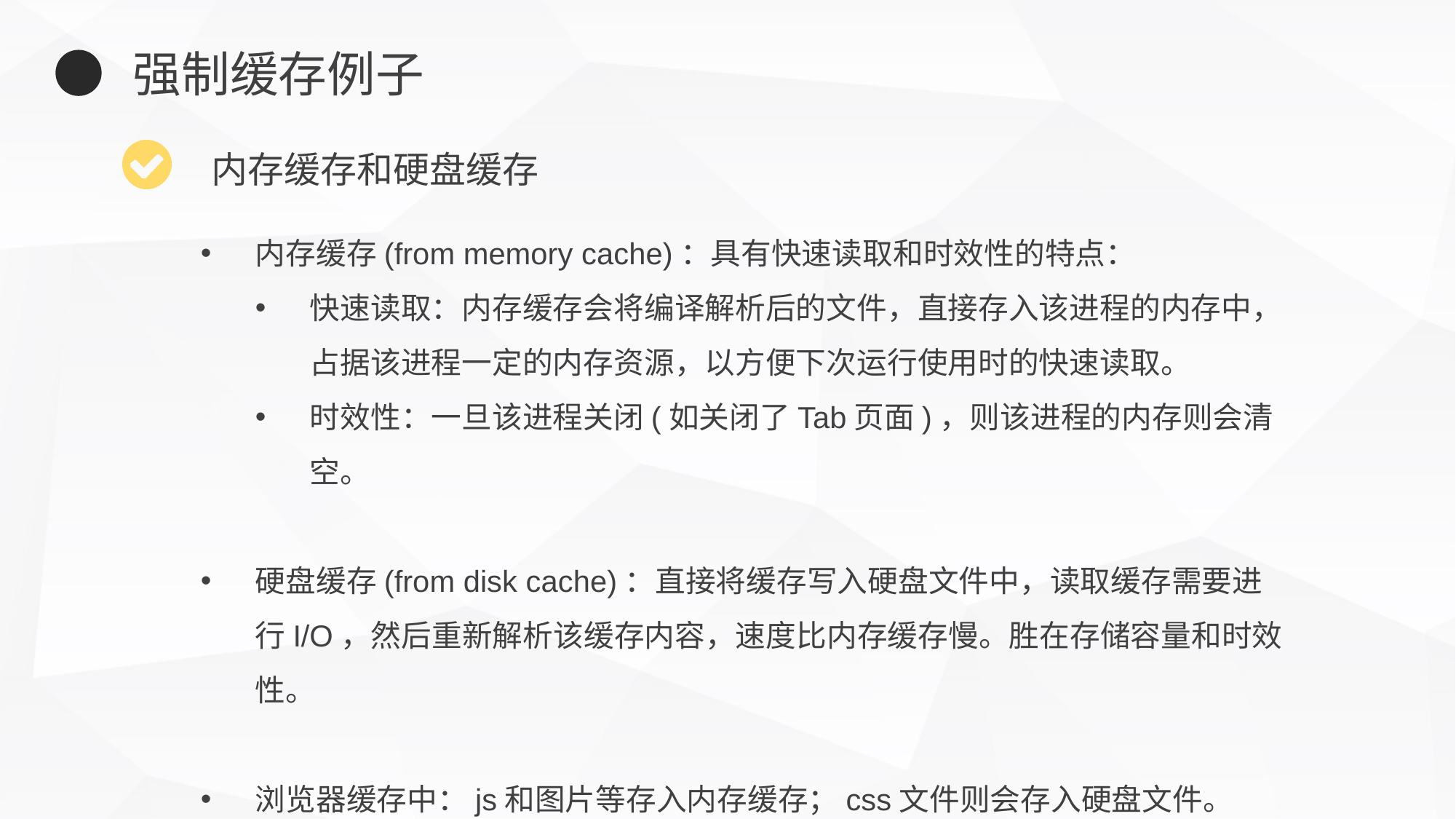

强制缓存例子

内存缓存和硬盘缓存

内存缓存(from memory cache)：具有快速读取和时效性的特点：
快速读取：内存缓存会将编译解析后的文件，直接存入该进程的内存中，占据该进程一定的内存资源，以方便下次运行使用时的快速读取。
时效性：一旦该进程关闭(如关闭了Tab页面)，则该进程的内存则会清空。

硬盘缓存(from disk cache)：直接将缓存写入硬盘文件中，读取缓存需要进行I/O，然后重新解析该缓存内容，速度比内存缓存慢。胜在存储容量和时效性。

浏览器缓存中：js和图片等存入内存缓存；css文件则会存入硬盘文件。